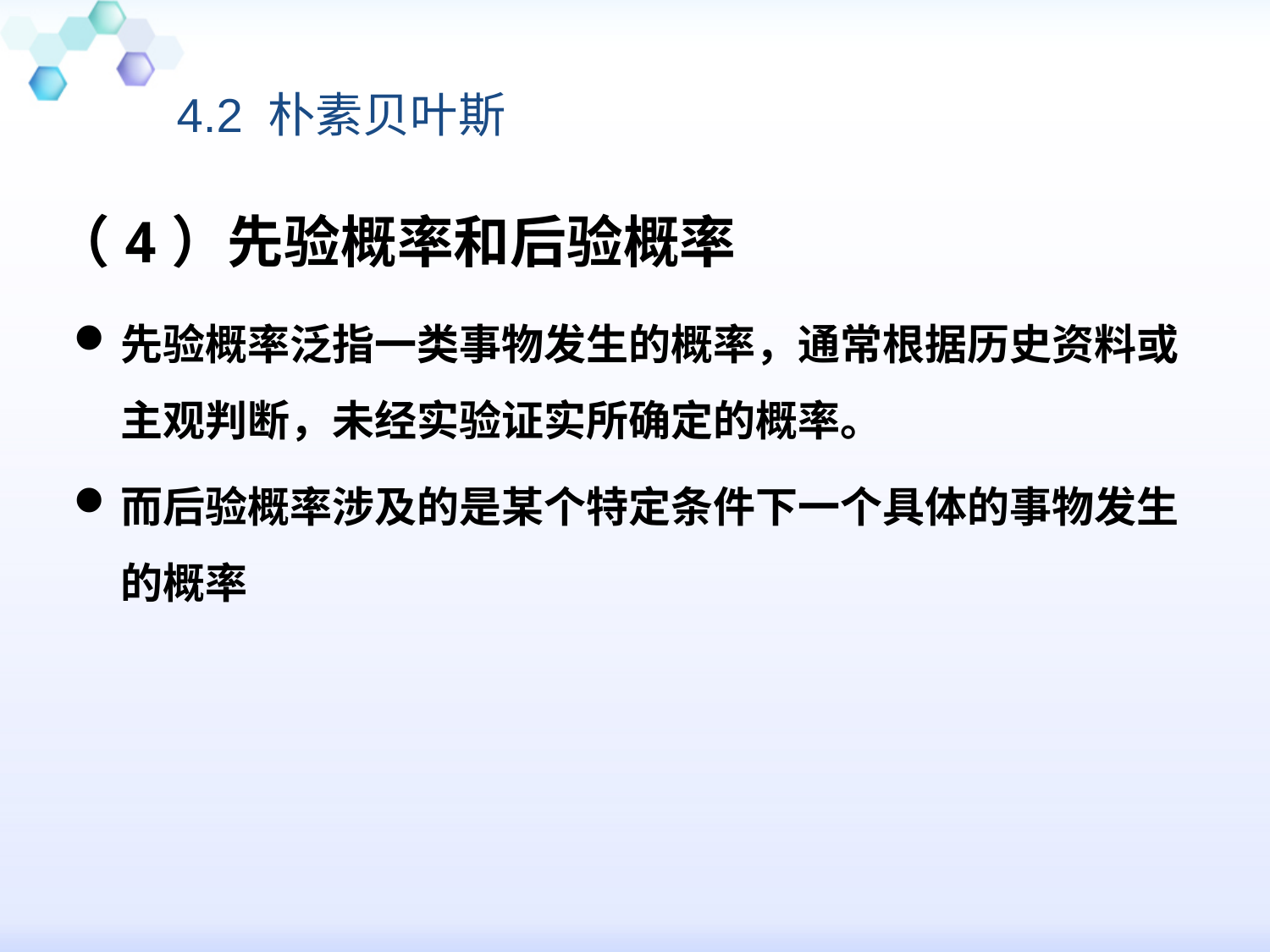

#
4.2 朴素贝叶斯
（4）先验概率和后验概率

先验概率泛指一类事物发生的概率，通常根据历史资料或主观判断，未经实验证实所确定的概率。
而后验概率涉及的是某个特定条件下一个具体的事物发生的概率

16